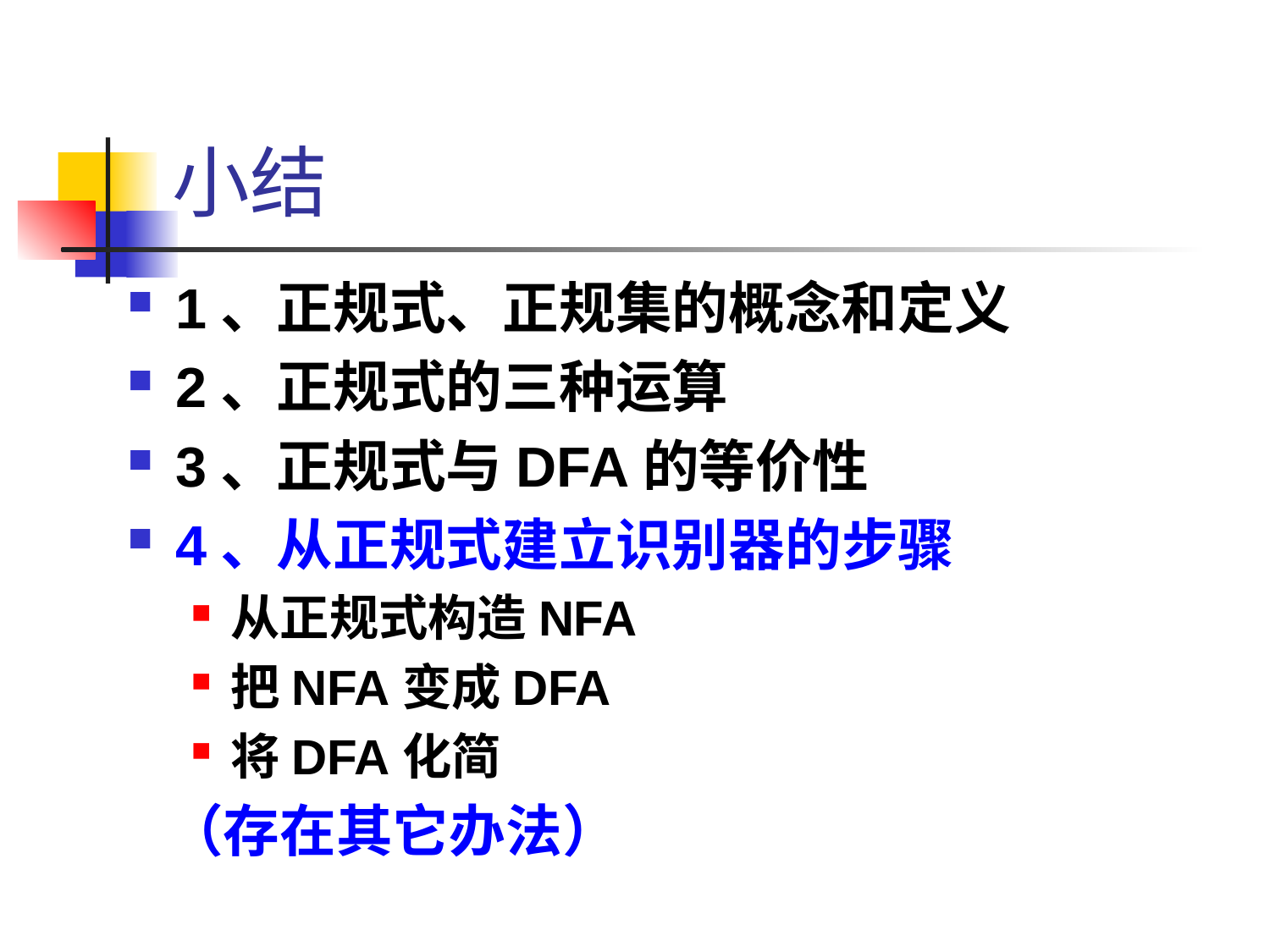

# 小结
1、正规式、正规集的概念和定义
2、正规式的三种运算
3、正规式与DFA的等价性
4、从正规式建立识别器的步骤
从正规式构造NFA
把NFA变成DFA
将DFA化简
  （存在其它办法）